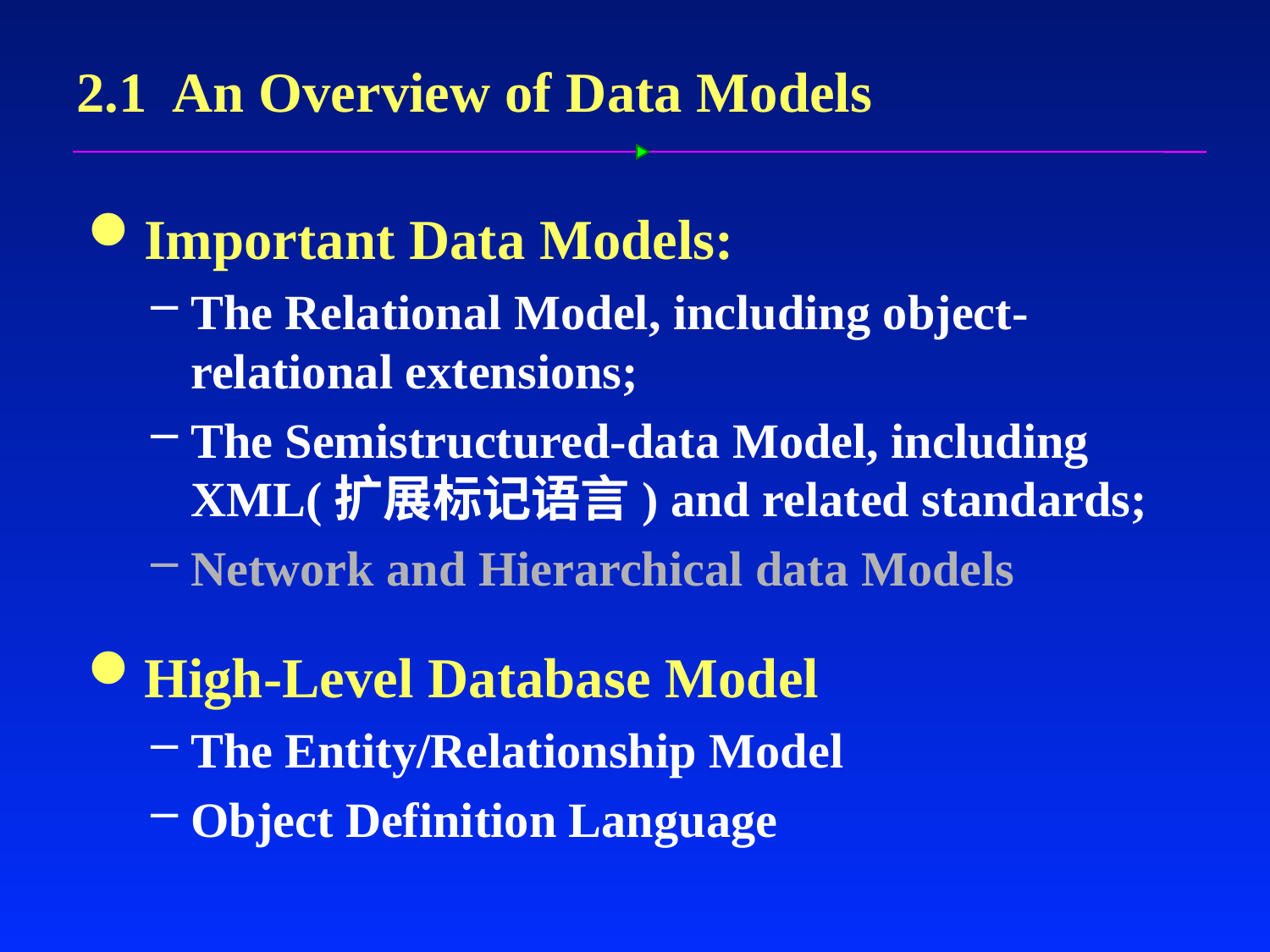

# 2.1  An Overview of Data Models

Important Data Models:
The Relational Model, including object-relational extensions;
The Semistructured-data Model, including XML(扩展标记语言) and related standards;
Network and Hierarchical data Models
High-Level Database Model
The Entity/Relationship Model
Object Definition Language